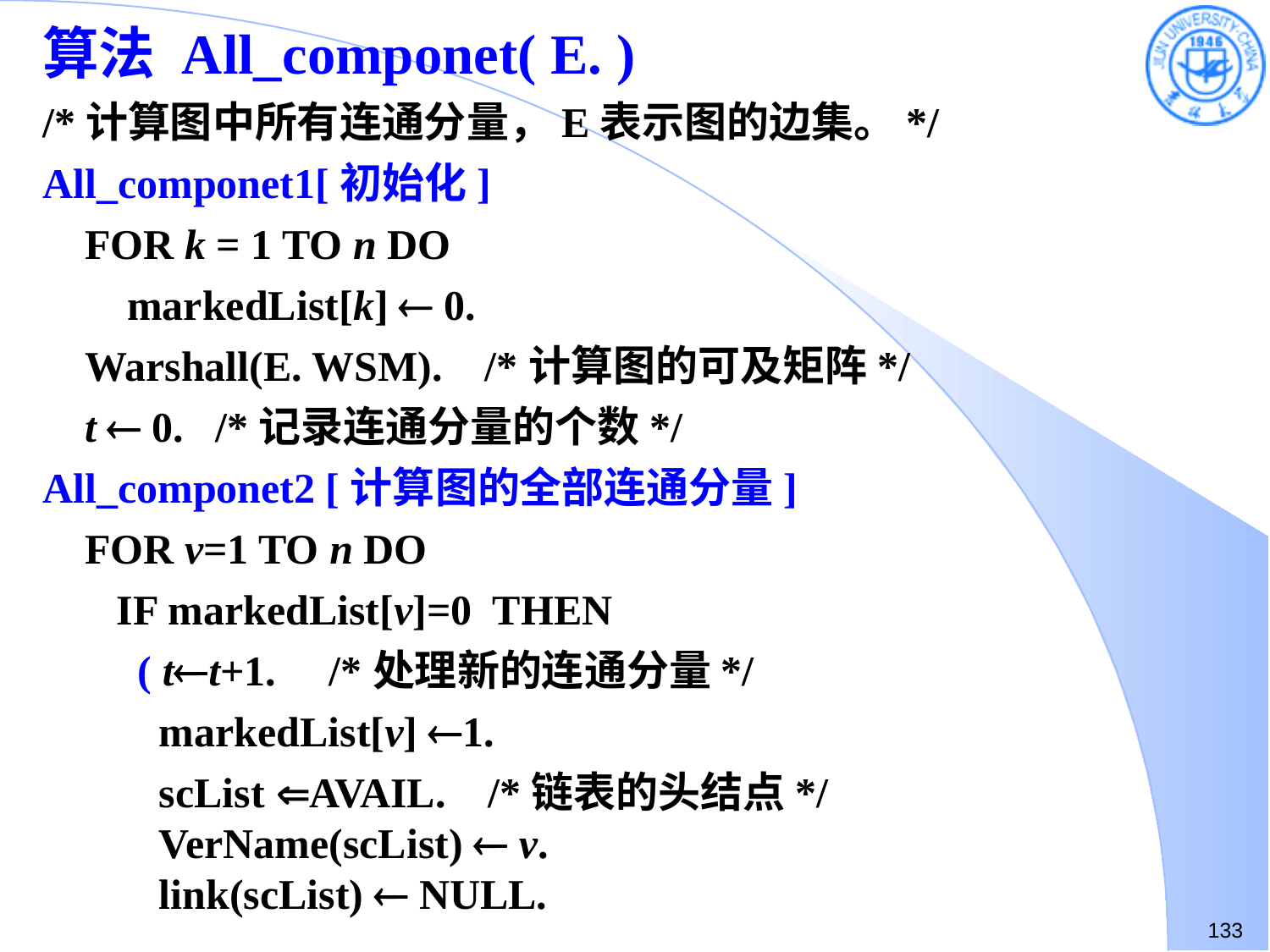

算法 All_componet( E. )
/*计算图中所有连通分量，E表示图的边集。*/
All_componet1[初始化]
    FOR k = 1 TO n DO
        markedList[k] ← 0.
    Warshall(E. WSM).    /*计算图的可及矩阵*/
    t ← 0.   /*记录连通分量的个数*/
All_componet2 [计算图的全部连通分量]
    FOR v=1 TO n DO
       IF markedList[v]=0  THEN
         ( t←t+1.     /*处理新的连通分量*/
           markedList[v] ←1.
           scList ⇐AVAIL.    /*链表的头结点*/
           VerName(scList) ← v.
           link(scList) ← NULL.